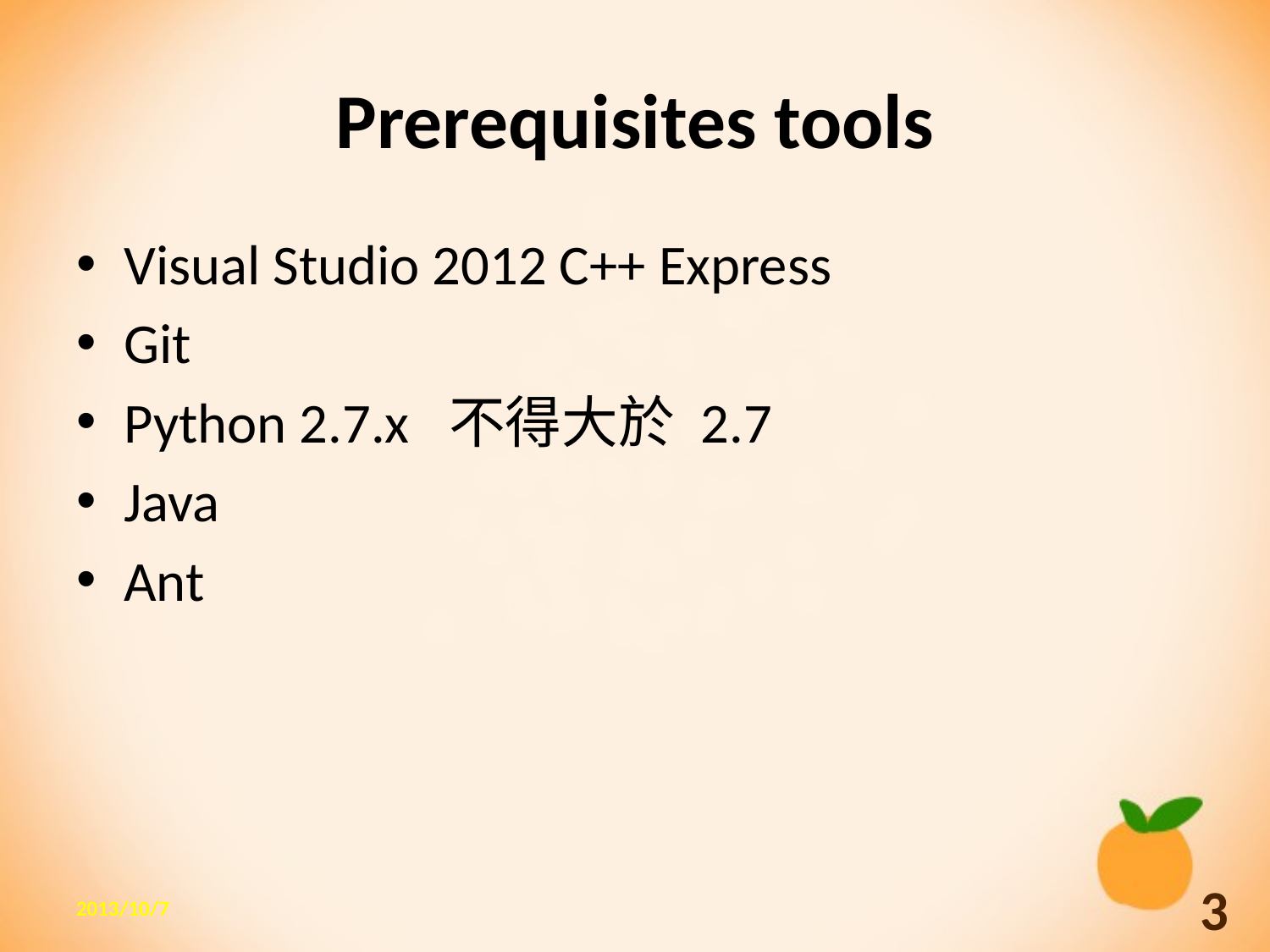

# Prerequisites tools
Visual Studio 2012 C++ Express
Git
Python 2.7.x  不得大於 2.7
Java
Ant
2013/10/7
3